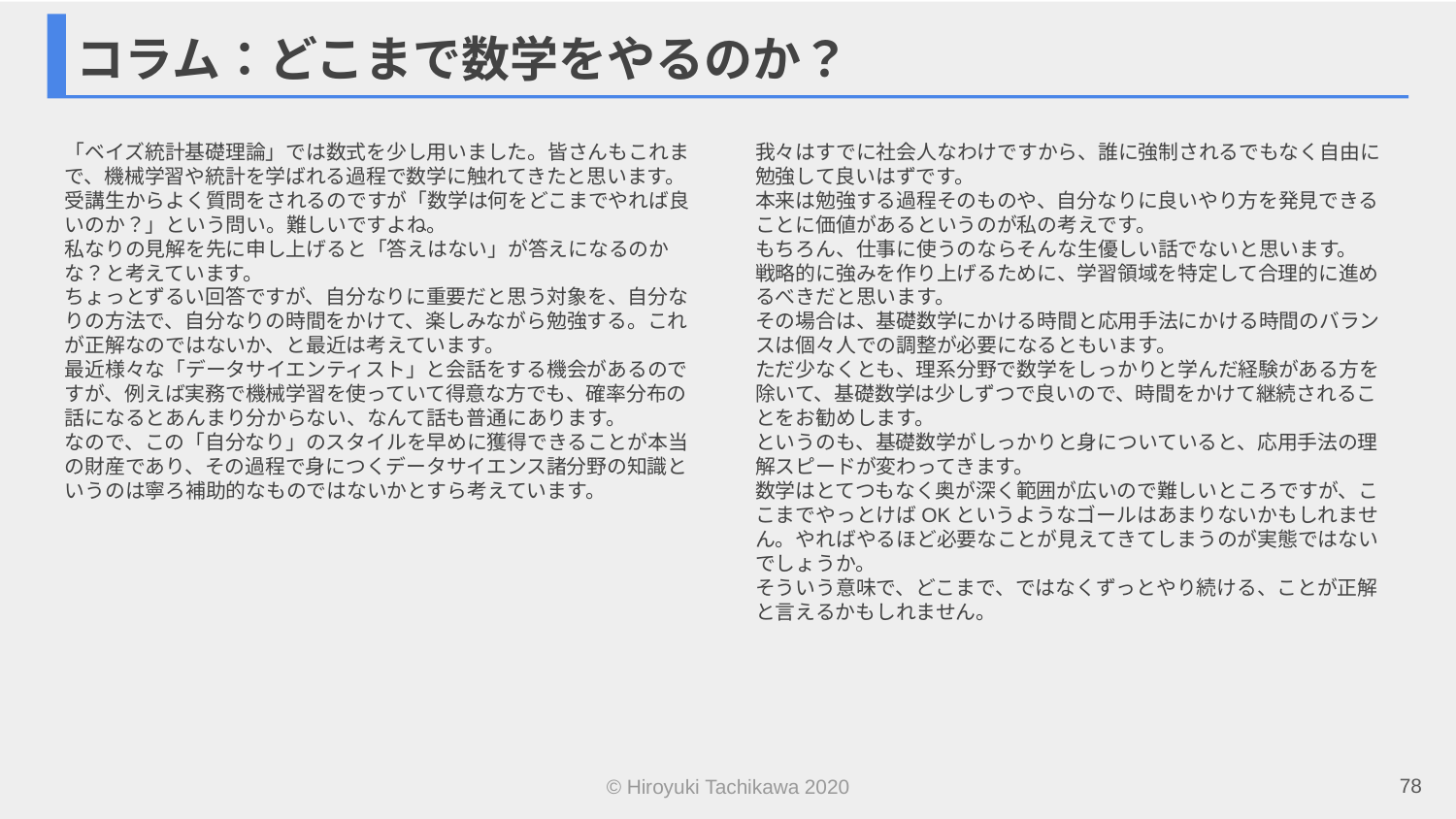

# コラム：どこまで数学をやるのか？
「ベイズ統計基礎理論」では数式を少し用いました。皆さんもこれまで、機械学習や統計を学ばれる過程で数学に触れてきたと思います。
受講生からよく質問をされるのですが「数学は何をどこまでやれば良いのか？」という問い。難しいですよね。
私なりの見解を先に申し上げると「答えはない」が答えになるのかな？と考えています。
ちょっとずるい回答ですが、自分なりに重要だと思う対象を、自分なりの方法で、自分なりの時間をかけて、楽しみながら勉強する。これが正解なのではないか、と最近は考えています。
最近様々な「データサイエンティスト」と会話をする機会があるのですが、例えば実務で機械学習を使っていて得意な方でも、確率分布の話になるとあんまり分からない、なんて話も普通にあります。
なので、この「自分なり」のスタイルを早めに獲得できることが本当の財産であり、その過程で身につくデータサイエンス諸分野の知識というのは寧ろ補助的なものではないかとすら考えています。
我々はすでに社会人なわけですから、誰に強制されるでもなく自由に勉強して良いはずです。
本来は勉強する過程そのものや、自分なりに良いやり方を発見できることに価値があるというのが私の考えです。
もちろん、仕事に使うのならそんな生優しい話でないと思います。
戦略的に強みを作り上げるために、学習領域を特定して合理的に進めるべきだと思います。
その場合は、基礎数学にかける時間と応用手法にかける時間のバランスは個々人での調整が必要になるともいます。
ただ少なくとも、理系分野で数学をしっかりと学んだ経験がある方を除いて、基礎数学は少しずつで良いので、時間をかけて継続されることをお勧めします。
というのも、基礎数学がしっかりと身についていると、応用手法の理解スピードが変わってきます。
数学はとてつもなく奥が深く範囲が広いので難しいところですが、ここまでやっとけばOKというようなゴールはあまりないかもしれません。やればやるほど必要なことが見えてきてしまうのが実態ではないでしょうか。
そういう意味で、どこまで、ではなくずっとやり続ける、ことが正解と言えるかもしれません。

78